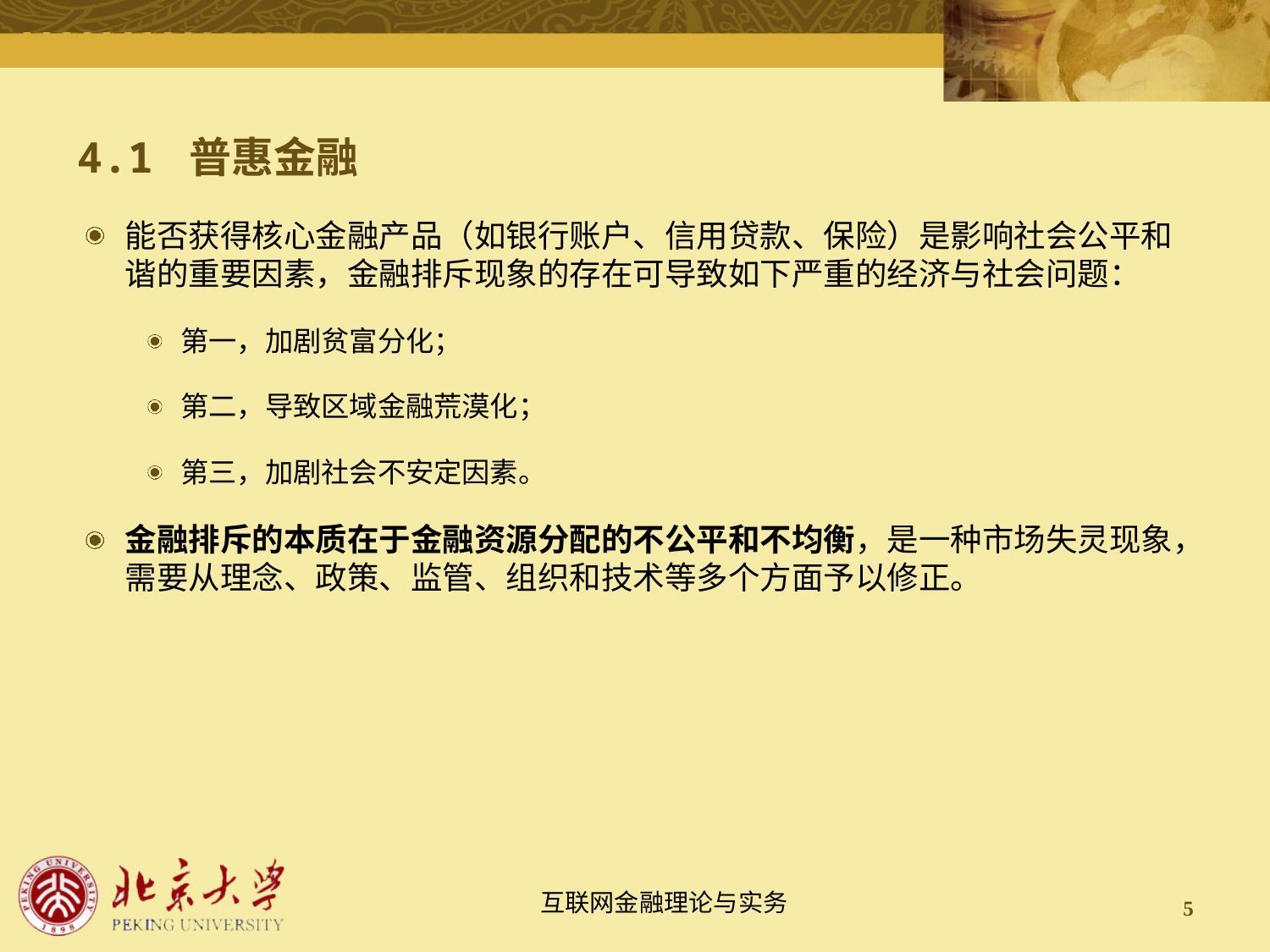

# 4.1 普惠金融
能否获得核心金融产品（如银行账户、信用贷款、保险）是影响社会公平和谐的重要因素，金融排斥现象的存在可导致如下严重的经济与社会问题：
第一，加剧贫富分化；
第二，导致区域金融荒漠化；
第三，加剧社会不安定因素。
金融排斥的本质在于金融资源分配的不公平和不均衡，是一种市场失灵现象，需要从理念、政策、监管、组织和技术等多个方面予以修正。
5